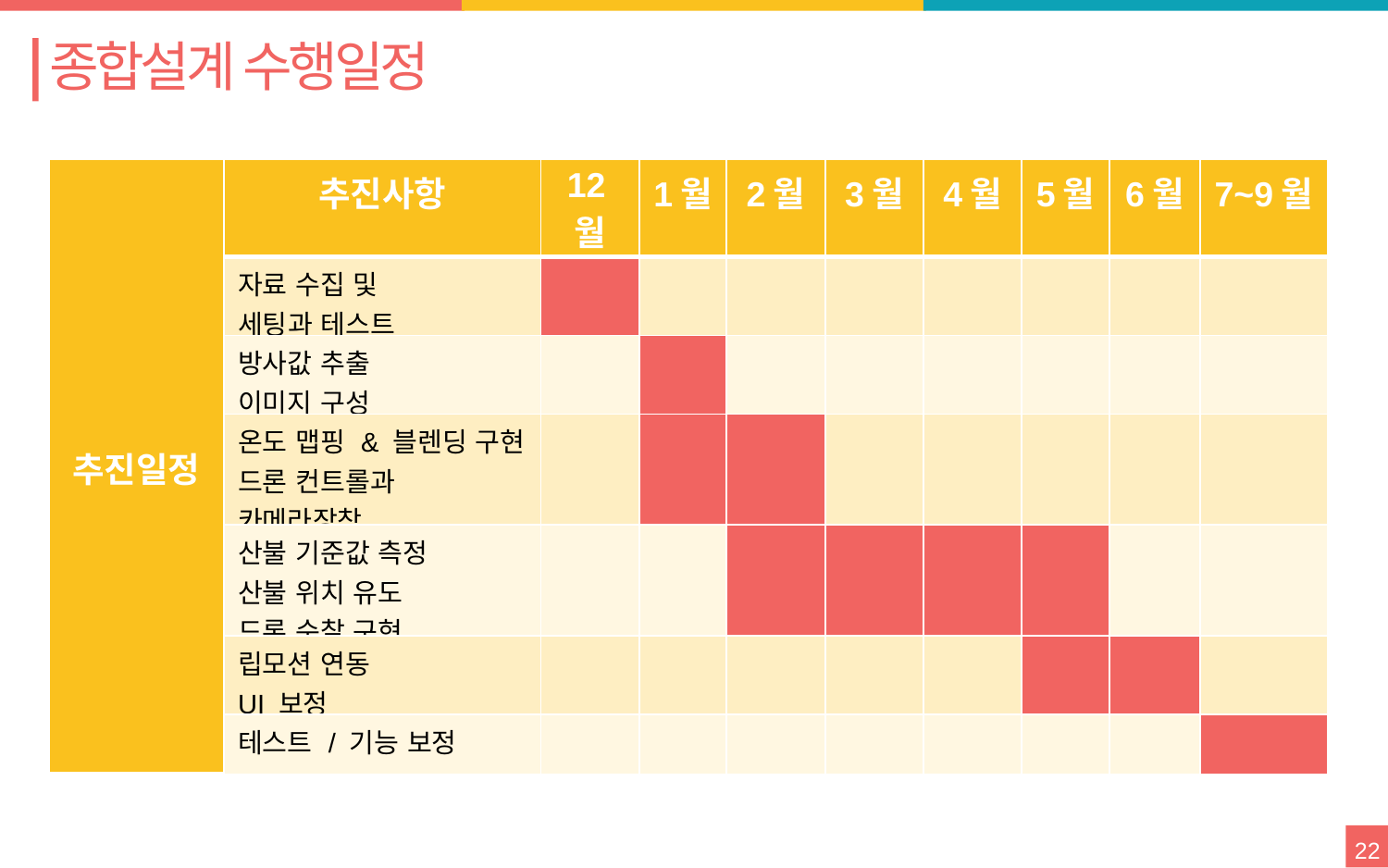

종합설계 수행일정

프레젠테이션 제목을 입력하세요
| 추진일정 | 추진사항 | 12월 | 1월 | 2월 | 3월 | 4월 | 5월 | 6월 | 7~9월 |
| --- | --- | --- | --- | --- | --- | --- | --- | --- | --- |
|  | 자료 수집 및 세팅과 테스트 |  |  |  |  |  |  |  |  |
|  | 방사값 추출 이미지 구성 |  |  |  |  |  |  |  |  |
|  | 온도 맵핑 & 블렌딩 구현 드론 컨트롤과 카메라장착 |  |  |  |  |  |  |  |  |
|  | 산불 기준값 측정 산불 위치 유도 드론 순찰 구현 |  |  |  |  |  |  |  |  |
|  | 립모션 연동 UI 보정 |  |  |  |  |  |  |  |  |
|  | 테스트 / 기능 보정 |  |  |  |  |  |  |  |  |
22